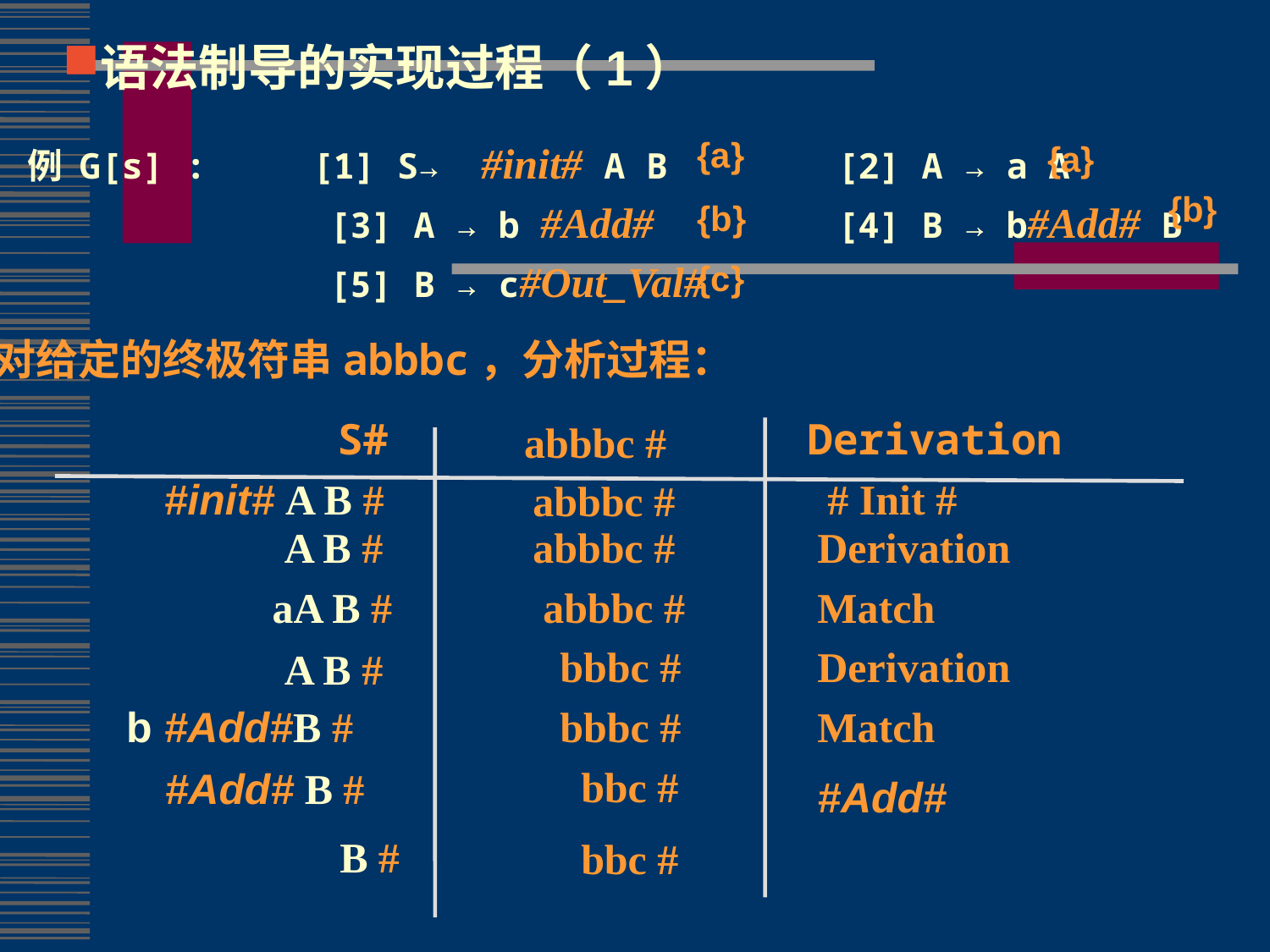

语法制导的实现过程（1）
{a}
例 G[s] :     [1] S→  #init# A B   	[2] A → a A
			[3] A → b #Add#     	[4] B → b#Add# B
			[5] B → c#Out_Val#
{a}
{b}
{b}
{c}

对给定的终极符串abbbc，分析过程：
S#
Derivation
 abbbc #

    #init# A B #
# Init #
 abbbc #

	A B #
 abbbc #
Derivation
	  aA B #
 abbbc #
Match
    bbbc #
Derivation
	A B #
 b #Add#B #
    bbbc #
Match
      bbc #
    #Add# B #
#Add#
                     B #
      bbc #